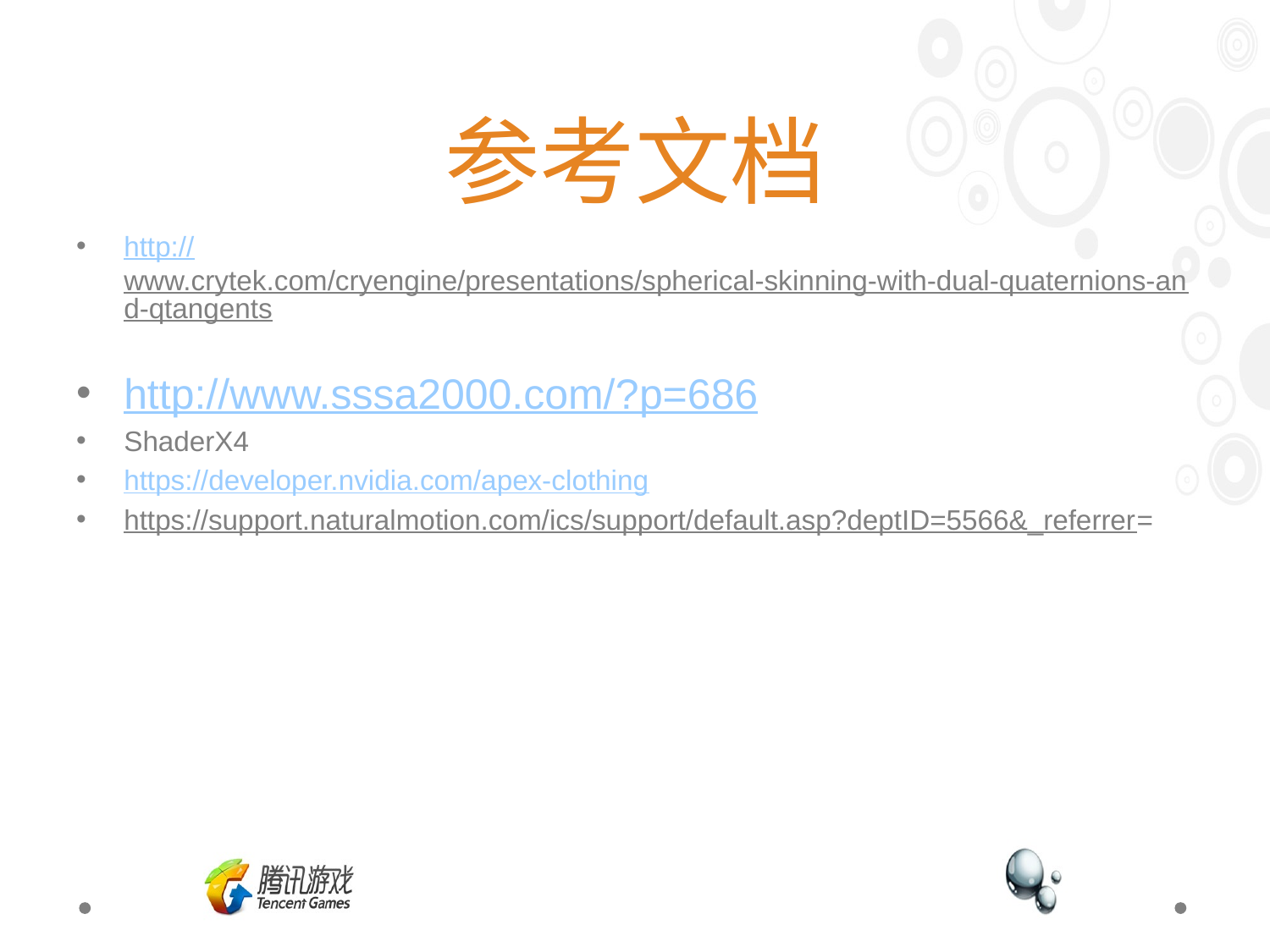

# 参考文档
http://www.crytek.com/cryengine/presentations/spherical-skinning-with-dual-quaternions-and-qtangents
http://www.sssa2000.com/?p=686
ShaderX4
https://developer.nvidia.com/apex-clothing
https://support.naturalmotion.com/ics/support/default.asp?deptID=5566&_referrer=